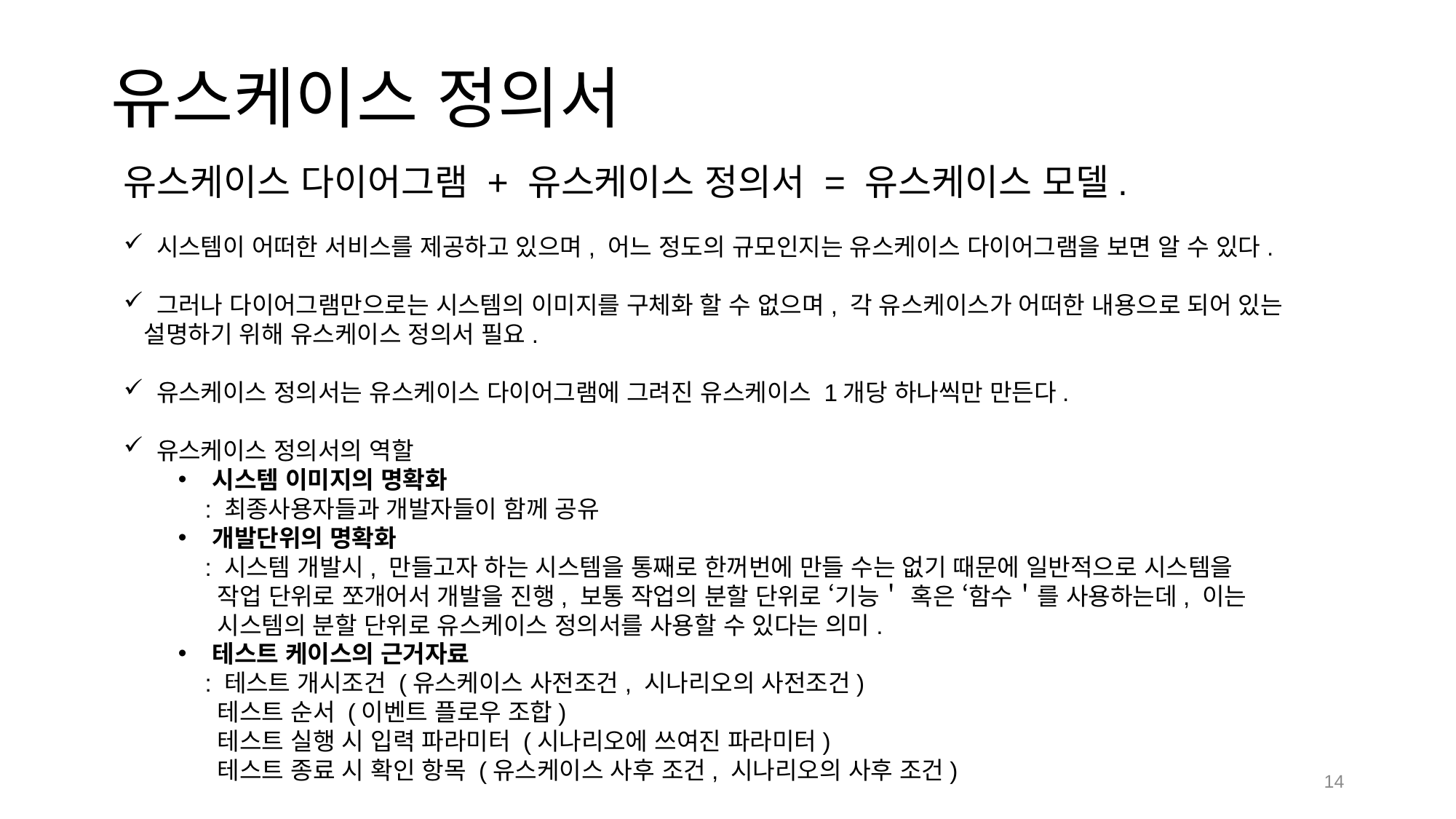

# 유스케이스 정의서
유스케이스 다이어그램 + 유스케이스 정의서 = 유스케이스 모델.
 시스템이 어떠한 서비스를 제공하고 있으며, 어느 정도의 규모인지는 유스케이스 다이어그램을 보면 알 수 있다.

 그러나 다이어그램만으로는 시스템의 이미지를 구체화 할 수 없으며, 각 유스케이스가 어떠한 내용으로 되어 있는 설명하기 위해 유스케이스 정의서 필요.

 유스케이스 정의서는 유스케이스 다이어그램에 그려진 유스케이스 1개당 하나씩만 만든다.

 유스케이스 정의서의 역할
시스템 이미지의 명확화
    : 최종사용자들과 개발자들이 함께 공유
개발단위의 명확화
    : 시스템 개발시, 만들고자 하는 시스템을 통째로 한꺼번에 만들 수는 없기 때문에 일반적으로 시스템을
     작업 단위로 쪼개어서 개발을 진행, 보통 작업의 분할 단위로 ‘기능＇ 혹은 ‘함수＇를 사용하는데, 이는
     시스템의 분할 단위로 유스케이스 정의서를 사용할 수 있다는 의미.
테스트 케이스의 근거자료
    : 테스트 개시조건 (유스케이스 사전조건, 시나리오의 사전조건)
     테스트 순서 (이벤트 플로우 조합)
     테스트 실행 시 입력 파라미터 (시나리오에 쓰여진 파라미터)
     테스트 종료 시 확인 항목 (유스케이스 사후 조건, 시나리오의 사후 조건)
14